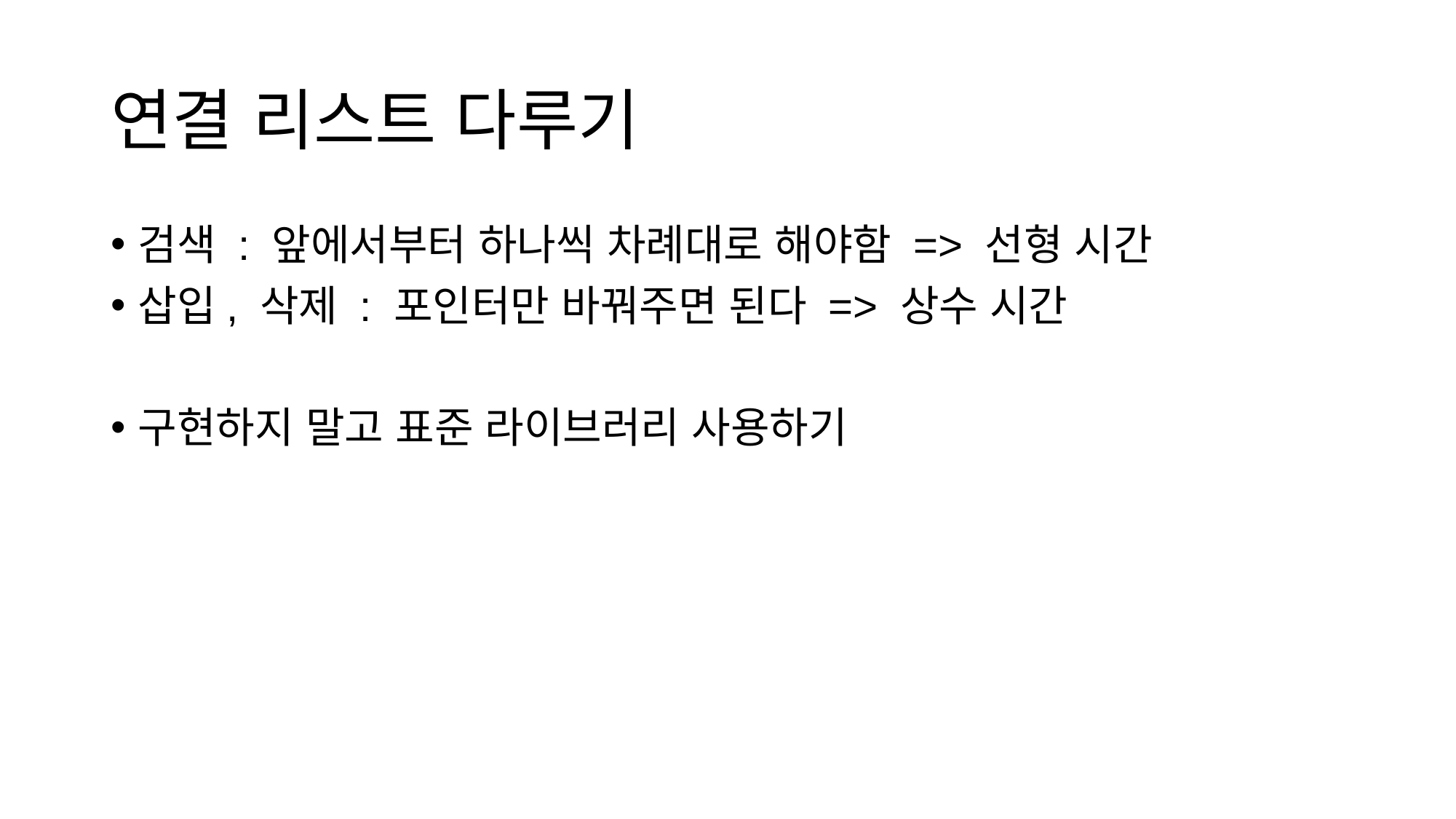

# 연결 리스트 다루기
검색 : 앞에서부터 하나씩 차례대로 해야함 => 선형 시간
삽입, 삭제 : 포인터만 바꿔주면 된다 => 상수 시간

구현하지 말고 표준 라이브러리 사용하기